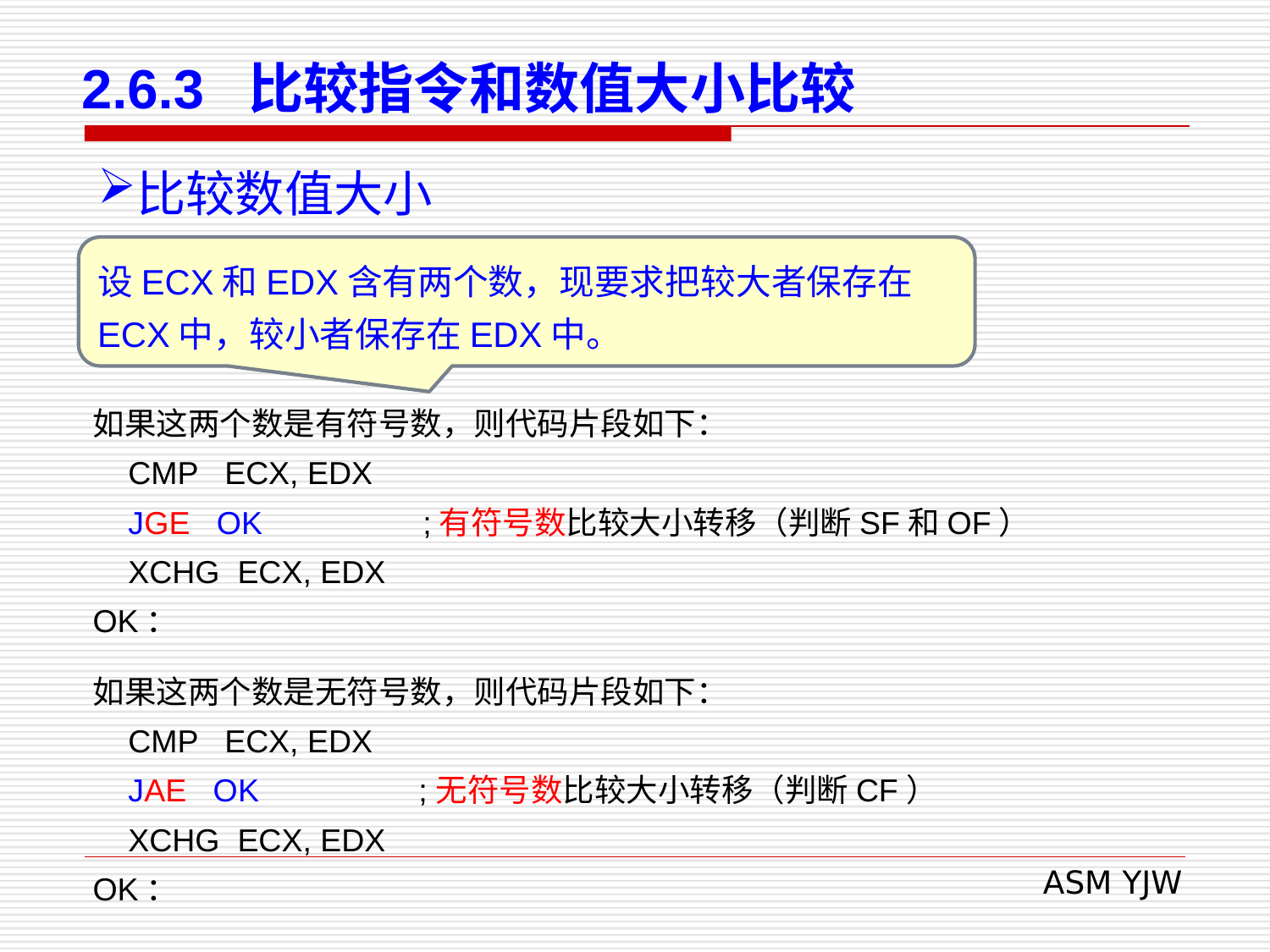

# 2.6.3  比较指令和数值大小比较
比较数值大小

设ECX和EDX含有两个数，现要求把较大者保存在ECX中，较小者保存在EDX中。
如果这两个数是有符号数，则代码片段如下：
    CMP   ECX, EDX
    JGE   OK                  ;有符号数比较大小转移（判断SF和OF）
    XCHG  ECX, EDX
OK：
如果这两个数是无符号数，则代码片段如下：
    CMP   ECX, EDX
    JAE   OK                  ;无符号数比较大小转移（判断CF）
    XCHG  ECX, EDX
OK：